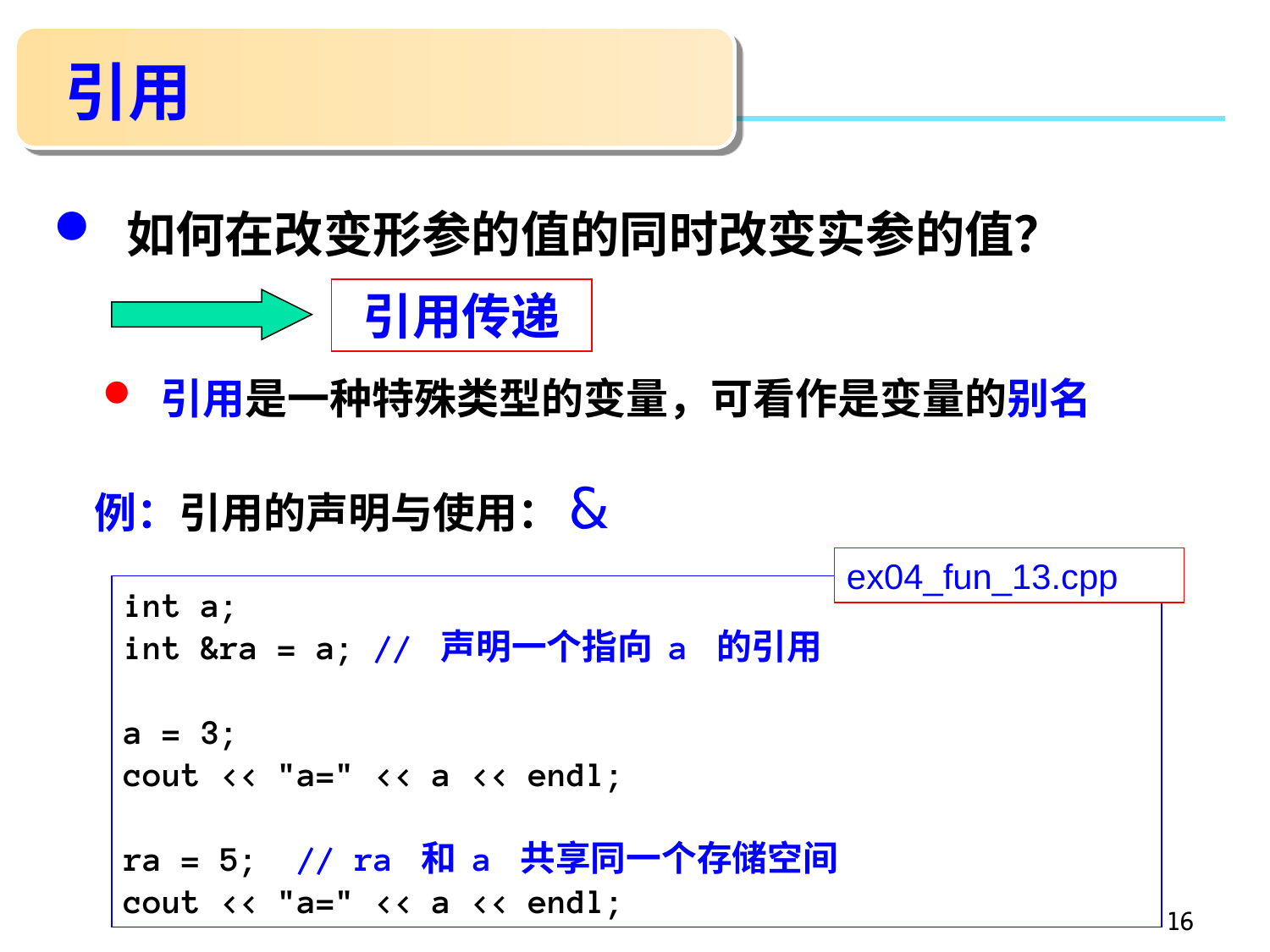

# 引用
 如何在改变形参的值的同时改变实参的值？
引用传递

 引用是一种特殊类型的变量，可看作是变量的别名
例：引用的声明与使用：&
ex04_fun_13.cpp
int a;
int &ra = a; // 声明一个指向 a 的引用

a = 3;
cout << "a=" << a << endl;

ra = 5;  // ra 和 a 共享同一个存储空间
cout << "a=" << a << endl;
16